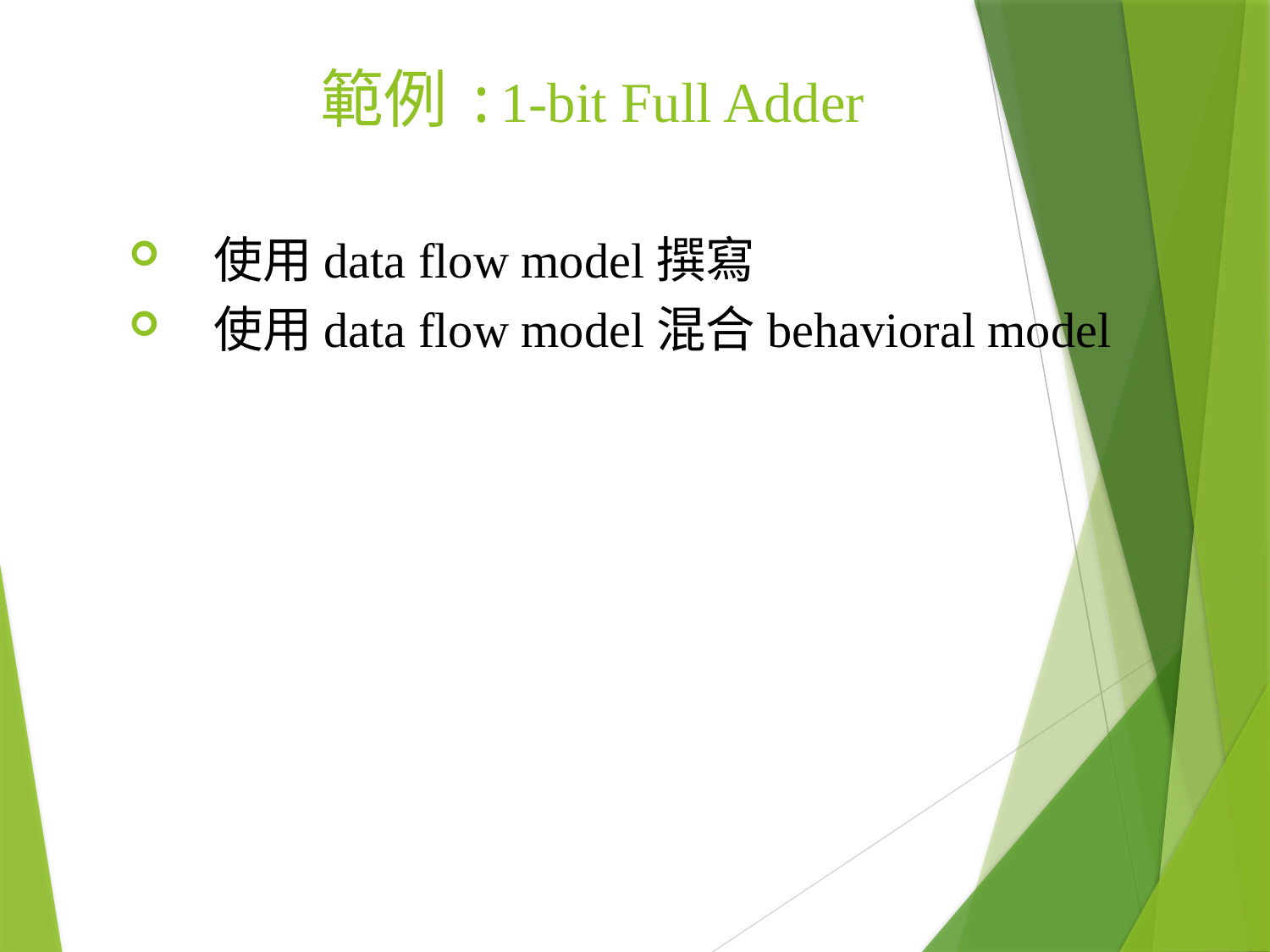

# 範例:1-bit Full Adder
使用data flow model撰寫
使用data flow model混合behavioral model